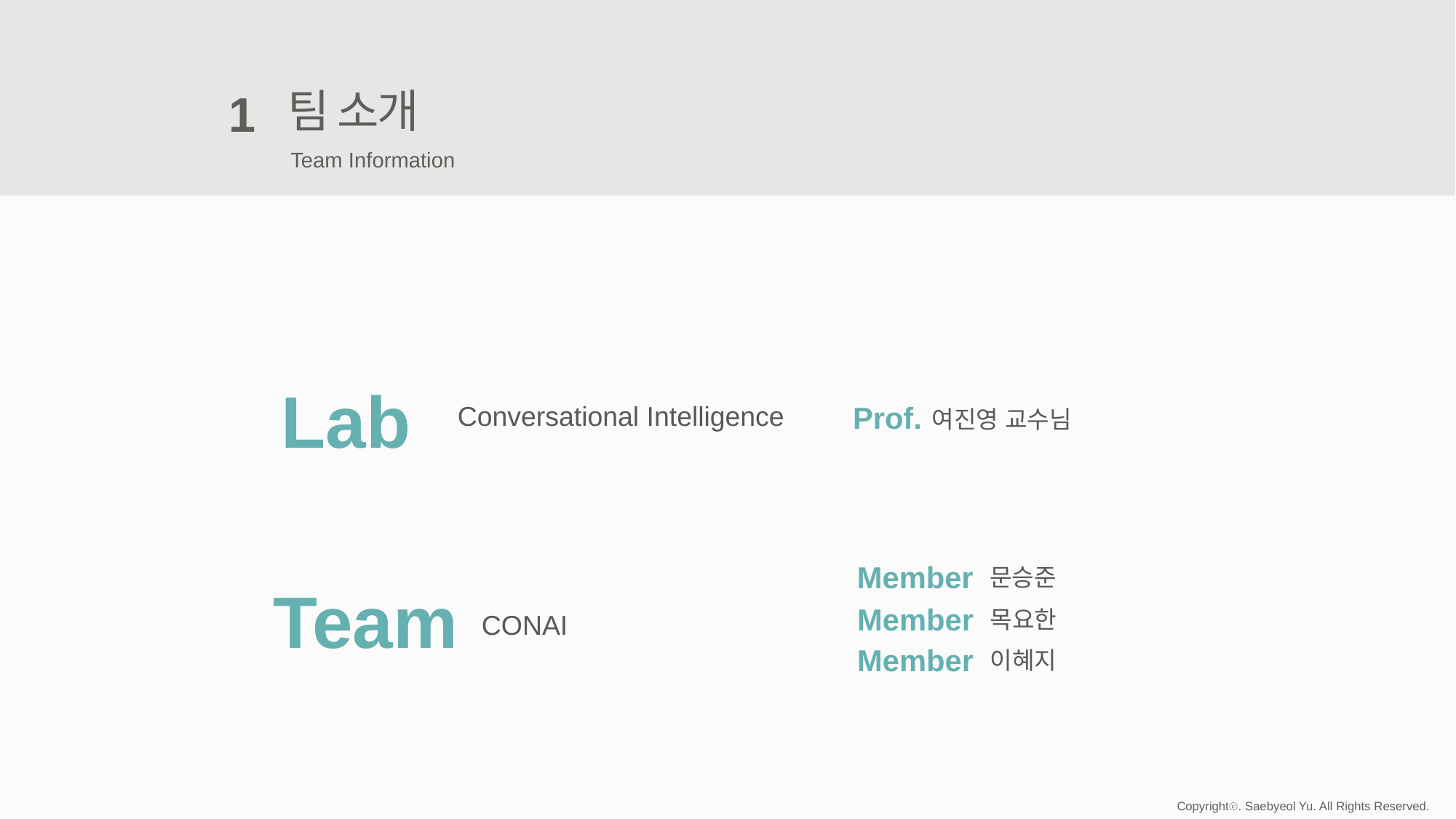

팀 소개
1
Team Information
Lab
 Conversational Intelligence
Prof.
여진영 교수님
Member
문승준
Team
CONAI
Member
목요한
Member
이혜지